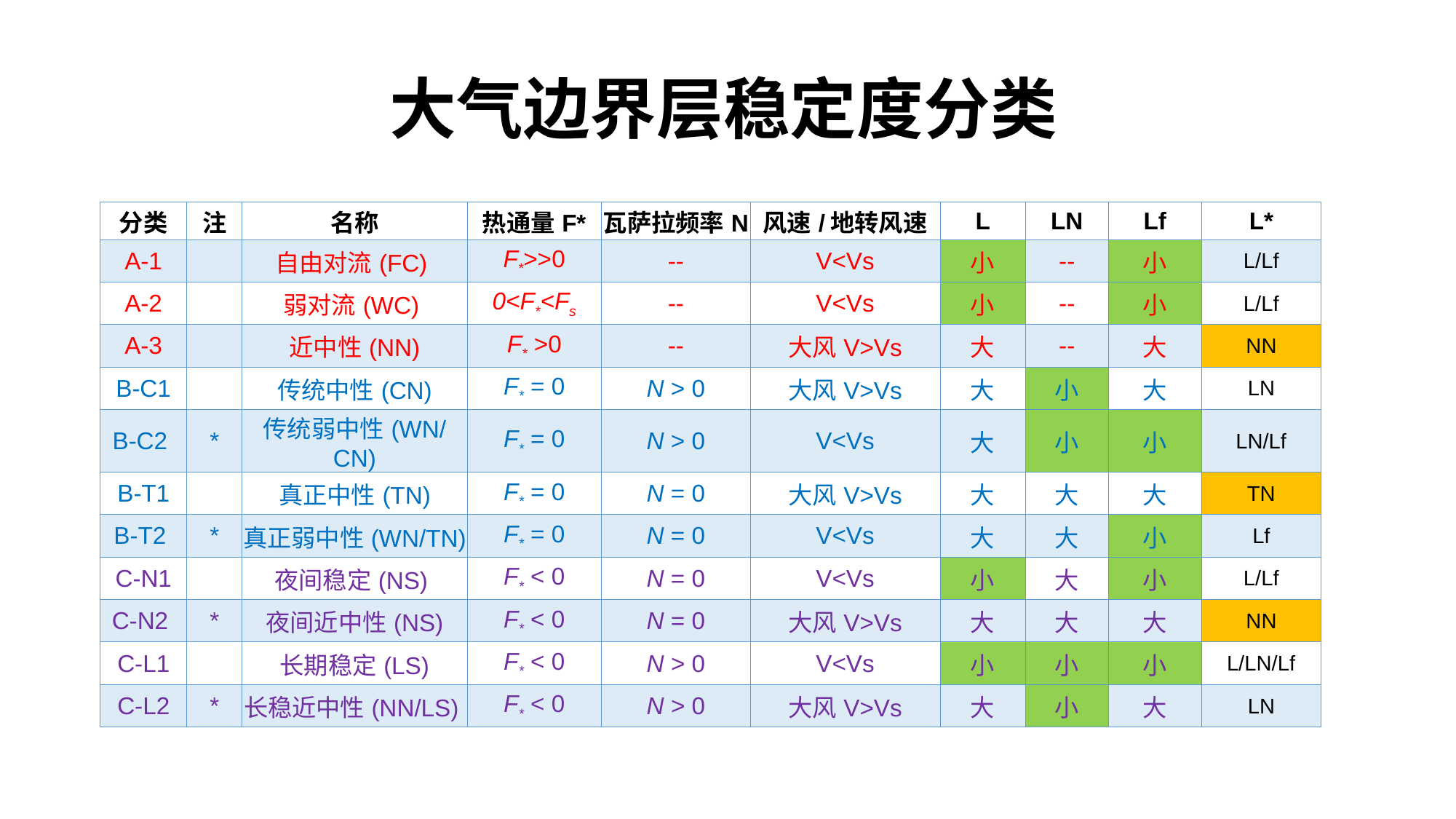

# 大气边界层稳定度分类
| 分类 | 注 | 名称 | 热通量F\* | 瓦萨拉频率N | 风速/地转风速 | L | LN | Lf | L\* |
| --- | --- | --- | --- | --- | --- | --- | --- | --- | --- |
| A-1 |  | 自由对流(FC) | F\*>>0 | -- | V<Vs | 小 | -- | 小 | L/Lf |
| A-2 |  | 弱对流(WC) | 0<F\*<Fs | -- | V<Vs | 小 | -- | 小 | L/Lf |
| A-3 |  | 近中性(NN) | F\* >0 | -- | 大风V>Vs | 大 | -- | 大 | NN |
| B-C1 |  | 传统中性(CN) | F\* = 0 | N > 0 | 大风V>Vs | 大 | 小 | 大 | LN |
| B-C2 | \* | 传统弱中性(WN/CN) | F\* = 0 | N > 0 | V<Vs | 大 | 小 | 小 | LN/Lf |
| B-T1 |  | 真正中性(TN) | F\* = 0 | N = 0 | 大风V>Vs | 大 | 大 | 大 | TN |
| B-T2 | \* | 真正弱中性(WN/TN) | F\* = 0 | N = 0 | V<Vs | 大 | 大 | 小 | Lf |
| C-N1 |  | 夜间稳定(NS) | F\* < 0 | N = 0 | V<Vs | 小 | 大 | 小 | L/Lf |
| C-N2 | \* | 夜间近中性(NS) | F\* < 0 | N = 0 | 大风V>Vs | 大 | 大 | 大 | NN |
| C-L1 |  | 长期稳定(LS) | F\* < 0 | N > 0 | V<Vs | 小 | 小 | 小 | L/LN/Lf |
| C-L2 | \* | 长稳近中性(NN/LS) | F\* < 0 | N > 0 | 大风V>Vs | 大 | 小 | 大 | LN |